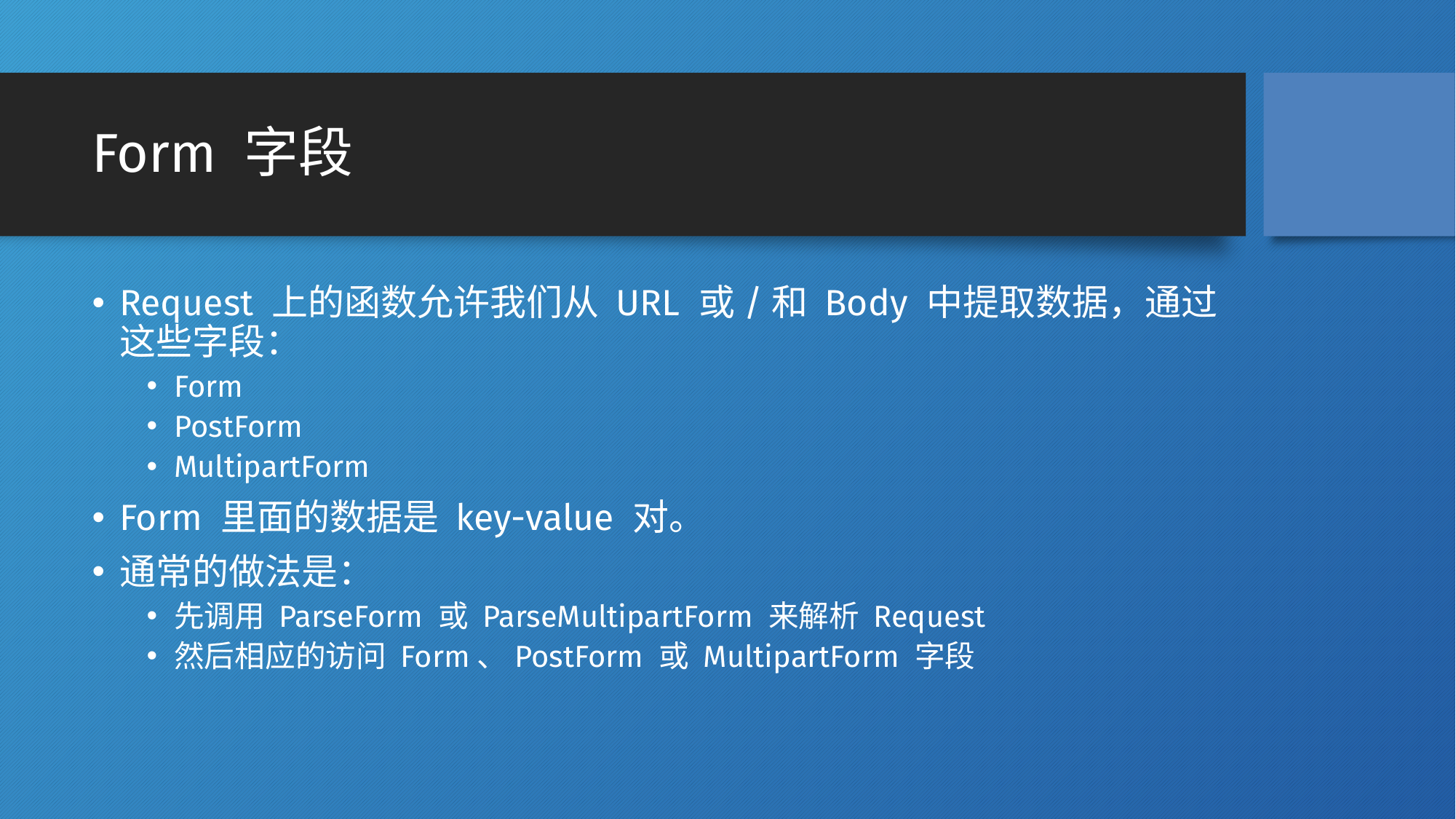

# Form 字段
Request 上的函数允许我们从 URL 或/和 Body 中提取数据，通过这些字段：
Form
PostForm
MultipartForm
Form 里面的数据是 key-value 对。
通常的做法是：
先调用 ParseForm 或 ParseMultipartForm 来解析 Request
然后相应的访问 Form、PostForm 或 MultipartForm 字段